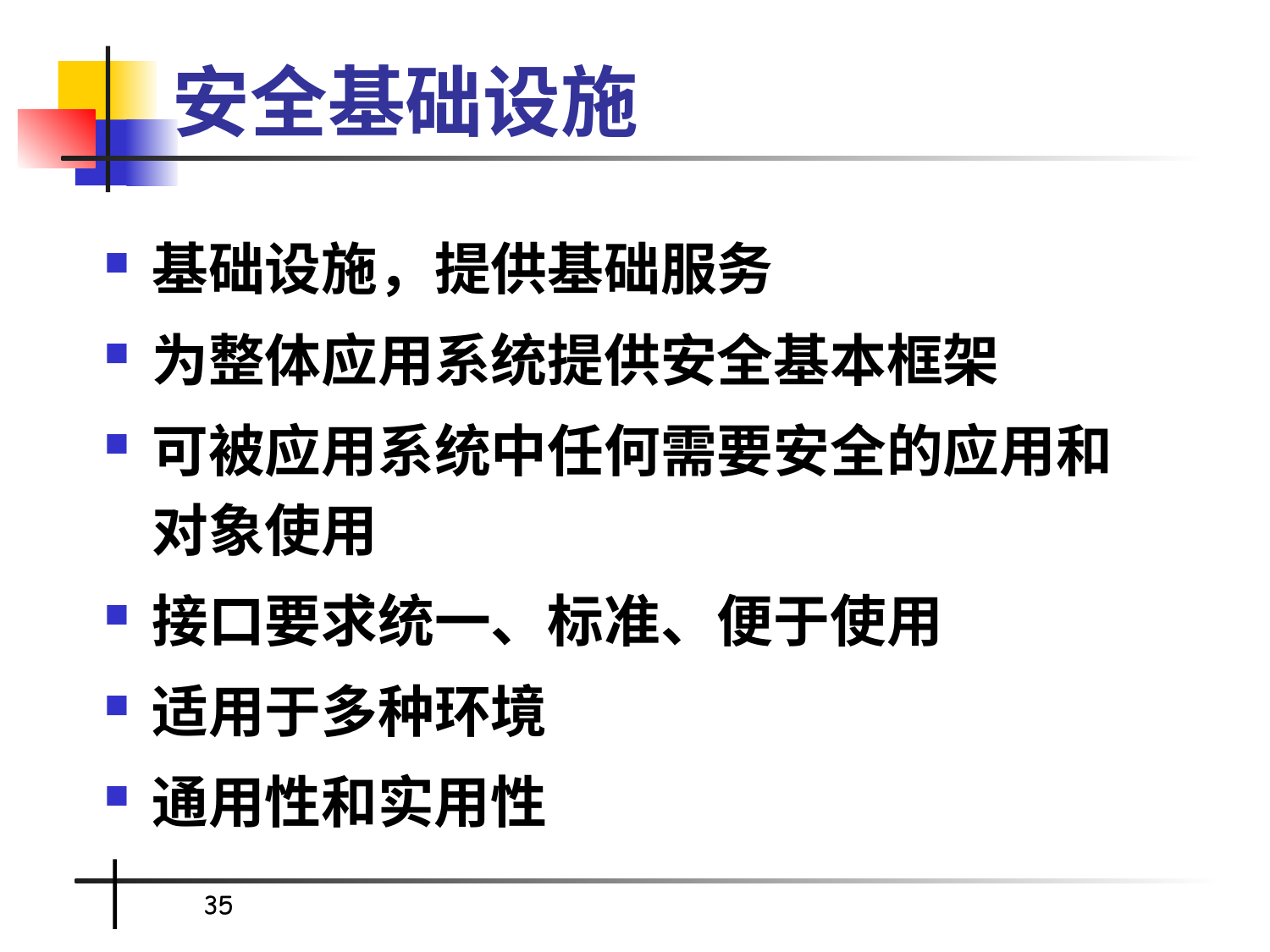

# 安全基础设施
基础设施，提供基础服务
为整体应用系统提供安全基本框架
可被应用系统中任何需要安全的应用和对象使用
接口要求统一、标准、便于使用
适用于多种环境
通用性和实用性

35